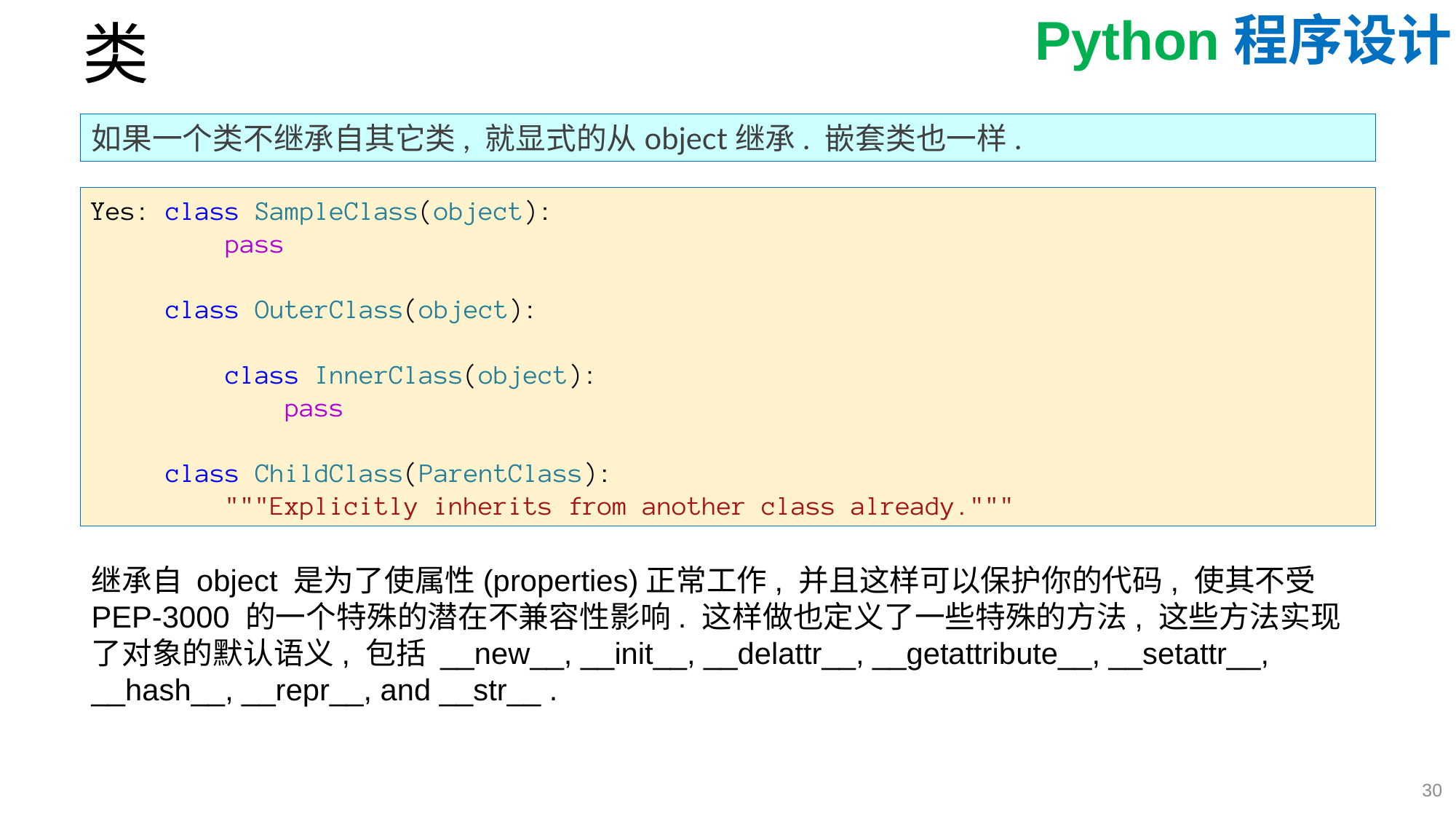

# 类
如果一个类不继承自其它类, 就显式的从object继承. 嵌套类也一样.
Yes: class SampleClass(object):
         pass
     class OuterClass(object):
         class InnerClass(object):
             pass
     class ChildClass(ParentClass):
         """Explicitly inherits from another class already."""
继承自 object 是为了使属性(properties)正常工作, 并且这样可以保护你的代码, 使其不受 PEP-3000 的一个特殊的潜在不兼容性影响. 这样做也定义了一些特殊的方法, 这些方法实现了对象的默认语义, 包括 __new__, __init__, __delattr__, __getattribute__, __setattr__, __hash__, __repr__, and __str__ .
30